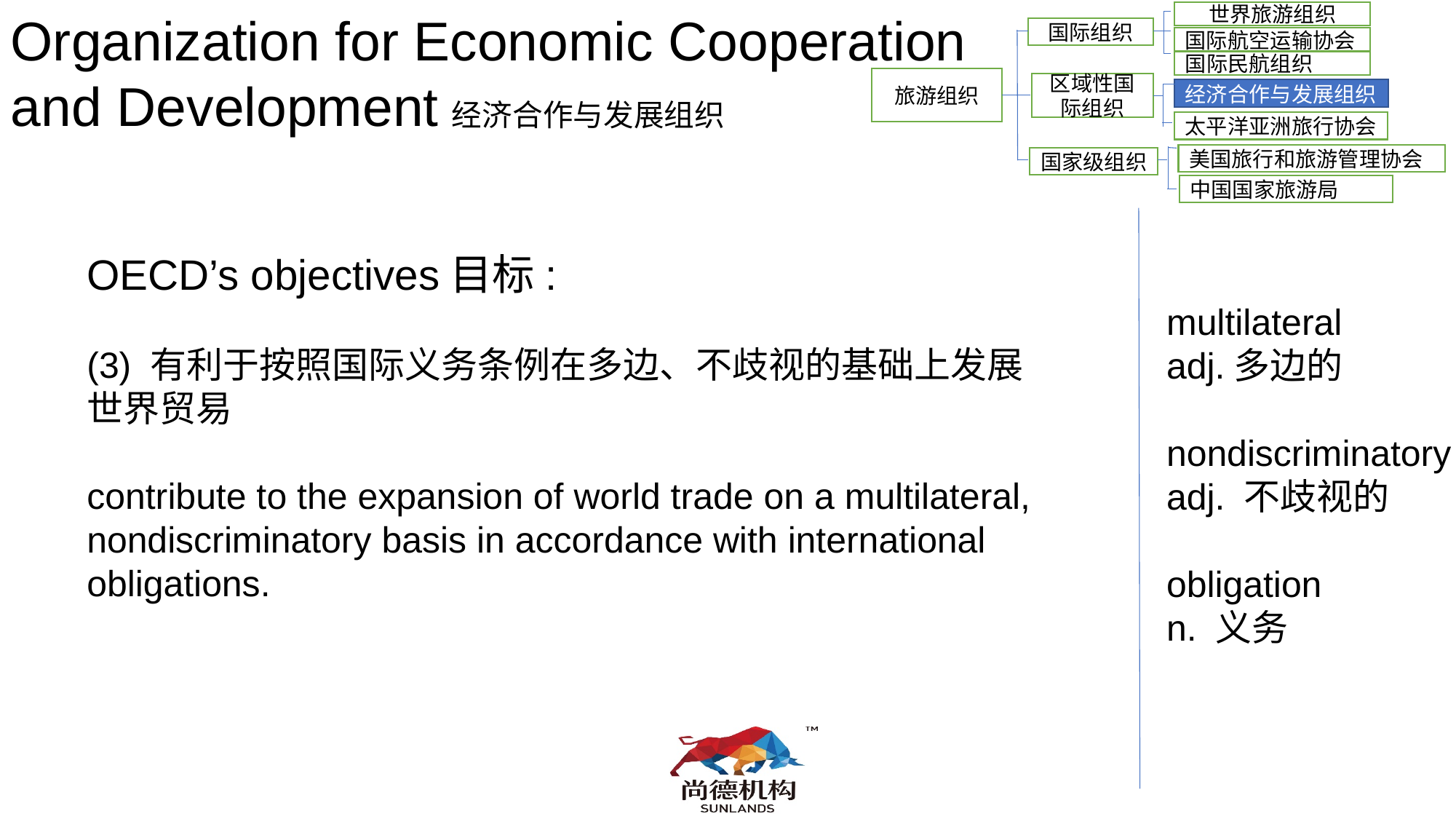

Organization for Economic Cooperation and Development经济合作与发展组织
世界旅游组织
国际组织
国际航空运输协会
国际民航组织
旅游组织
区域性国际组织
经济合作与发展组织
太平洋亚洲旅行协会
美国旅行和旅游管理协会
国家级组织
中国国家旅游局
OECD’s objectives目标:

(3) 有利于按照国际义务条例在多边、不歧视的基础上发展世界贸易

contribute to the expansion of world trade on a multilateral, nondiscriminatory basis in accordance with international obligations.
  multilateral
  adj.多边的

  nondiscriminatory
  adj. 不歧视的

  obligation
  n. 义务